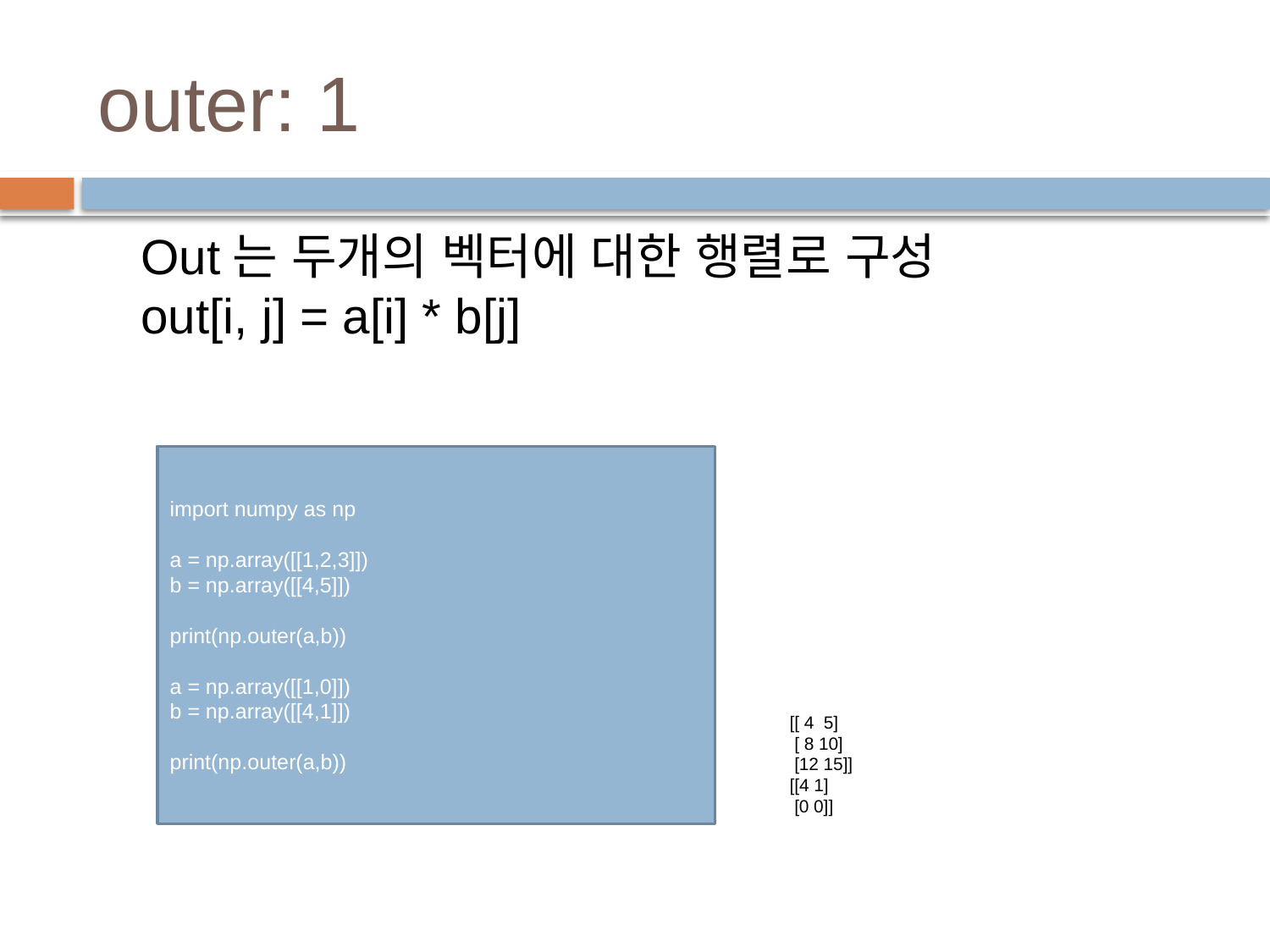

# outer: 1
Out는 두개의 벡터에 대한 행렬로 구성out[i, j] = a[i] * b[j]
import numpy as np

a = np.array([[1,2,3]])
b = np.array([[4,5]])

print(np.outer(a,b))

a = np.array([[1,0]])
b = np.array([[4,1]])

print(np.outer(a,b))
[[ 4  5]
 [ 8 10]
 [12 15]]
[[4 1]
 [0 0]]